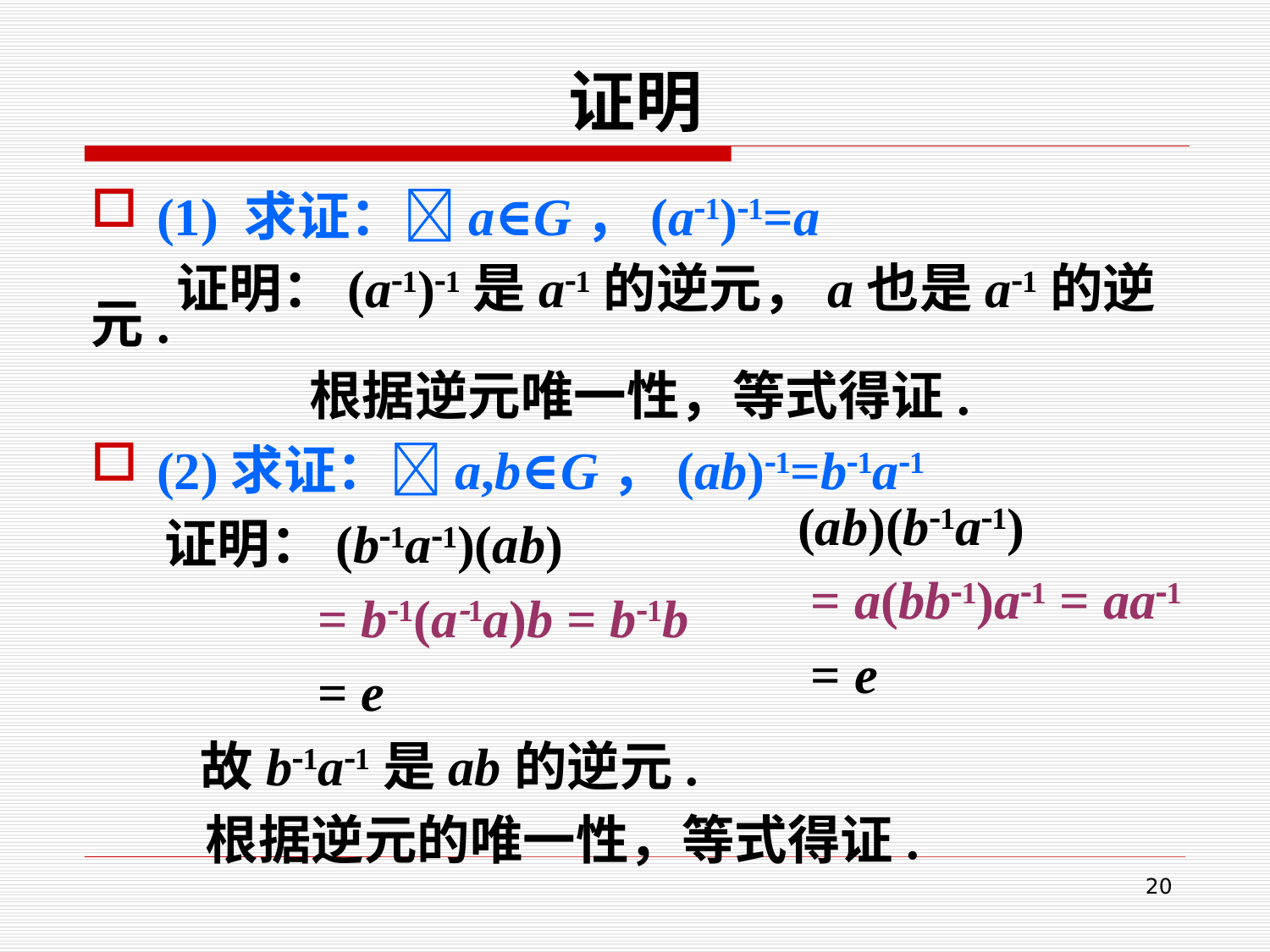

# 证明
(1) 求证：∀a∈G，(a−1)−1=a
      证明：(a−1)−1是a−1的逆元，a也是a−1的逆元.
                 根据逆元唯一性，等式得证.
(2)求证：∀a,b∈G，(ab)−1=b−1a−1
     证明：(b−1a−1)(ab)
                 = b−1(a−1a)b = b−1b
                 = e
        故b−1a−1是ab的逆元.
   根据逆元的唯一性，等式得证.

(ab)(b−1a−1)
 = a(bb−1)a−1 = aa−1
 = e
20